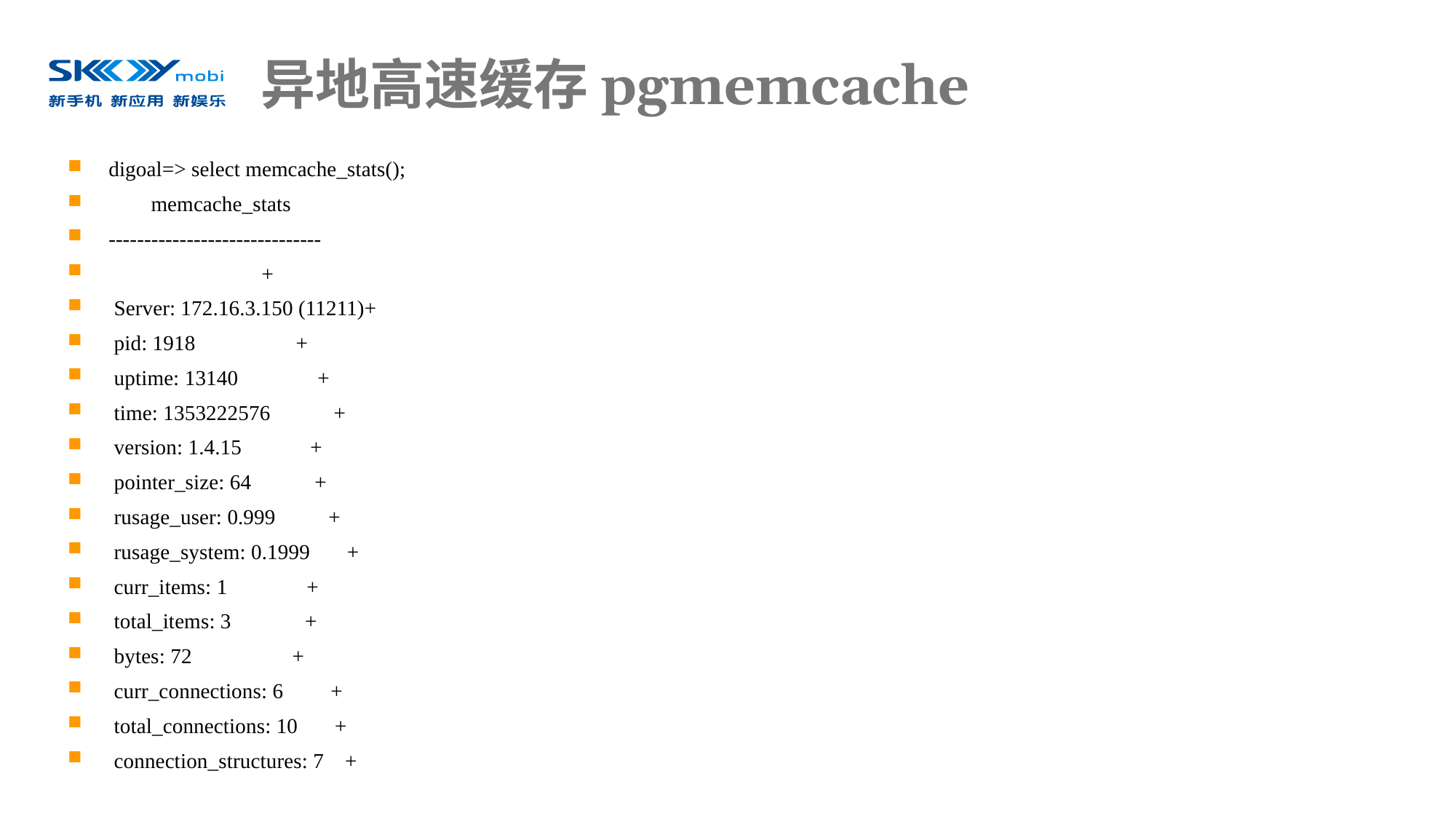

# 异地高速缓存pgmemcache
digoal=> select memcache_stats();
        memcache_stats
------------------------------
                             +
 Server: 172.16.3.150 (11211)+
 pid: 1918                   +
 uptime: 13140               +
 time: 1353222576            +
 version: 1.4.15             +
 pointer_size: 64            +
 rusage_user: 0.999          +
 rusage_system: 0.1999       +
 curr_items: 1               +
 total_items: 3              +
 bytes: 72                   +
 curr_connections: 6         +
 total_connections: 10       +
 connection_structures: 7    +